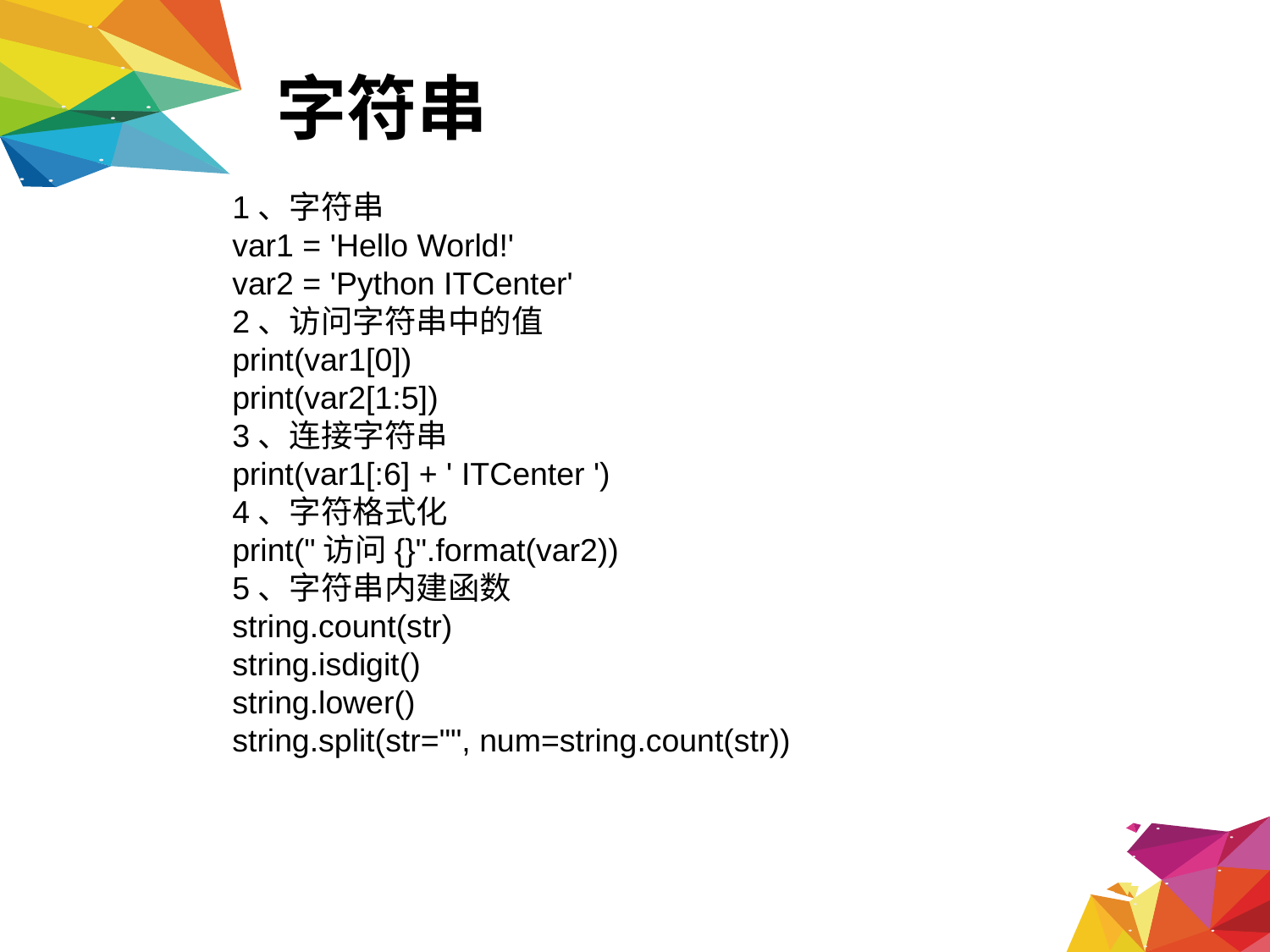

字符串
1、字符串
var1 = 'Hello World!'
var2 = 'Python ITCenter'
2、访问字符串中的值
print(var1[0])
print(var2[1:5])
3、连接字符串
print(var1[:6] + ' ITCenter ')
4、字符格式化
print("访问{}".format(var2))
5、字符串内建函数
string.count(str)
string.isdigit()
string.lower()
string.split(str="", num=string.count(str))